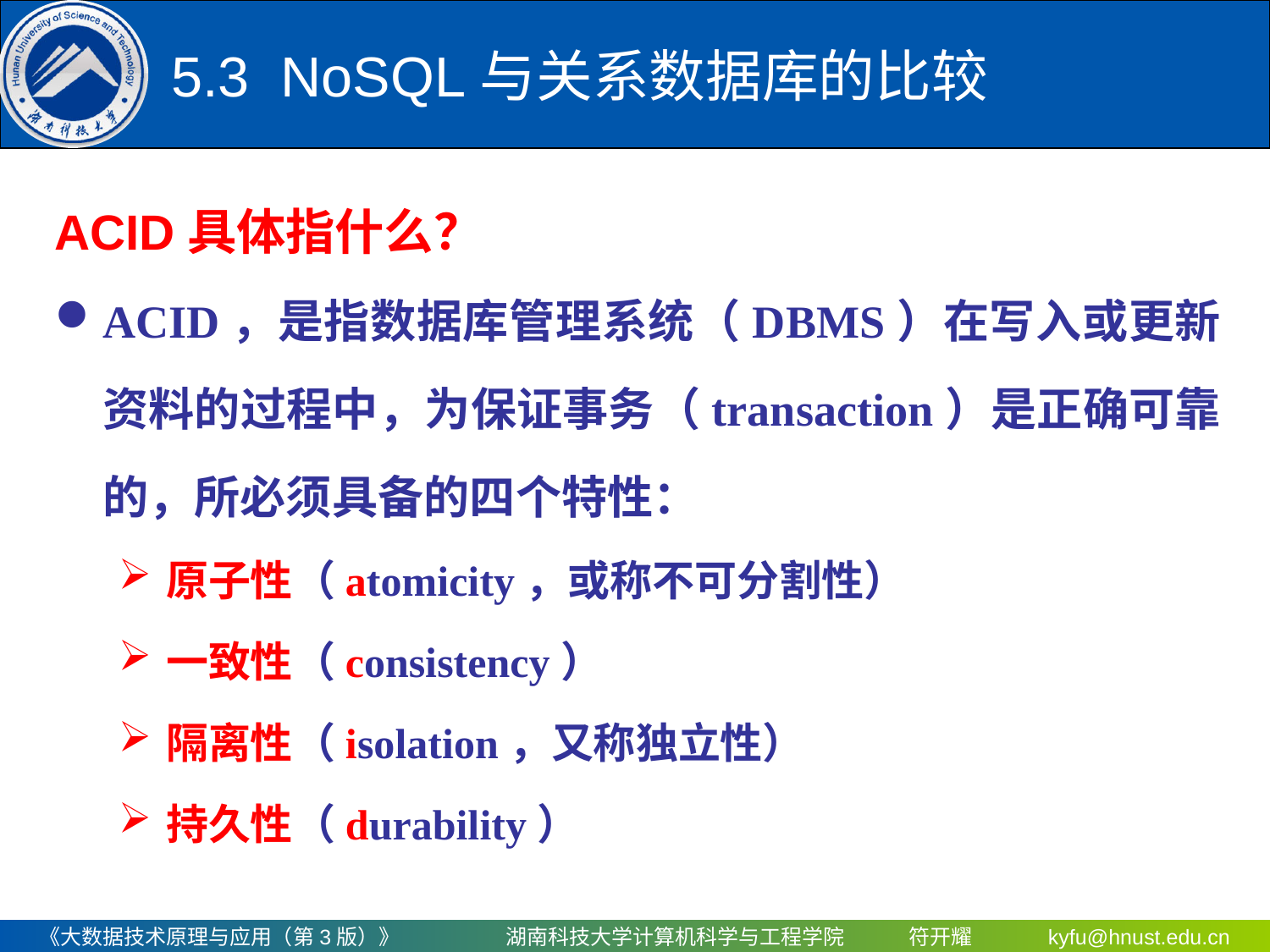

5.3  NoSQL与关系数据库的比较
ACID具体指什么？
ACID，是指数据库管理系统（DBMS）在写入或更新资料的过程中，为保证事务（transaction）是正确可靠的，所必须具备的四个特性：
原子性（atomicity，或称不可分割性）
一致性（consistency）
隔离性（isolation，又称独立性）
持久性（durability）